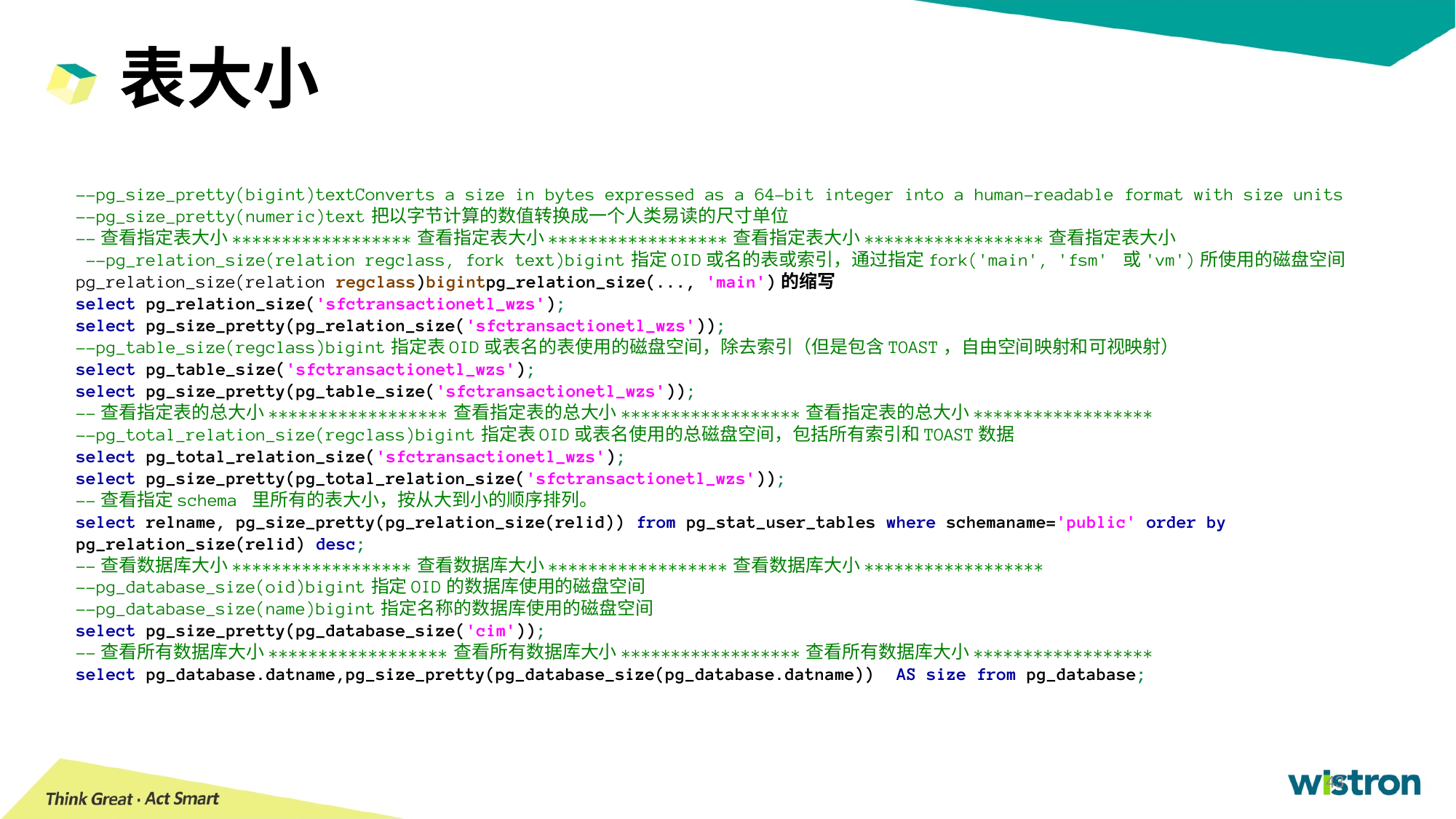

表大小
--pg_size_pretty(bigint)textConverts a size in bytes expressed as a 64-bit integer into a human-readable format with size units
--pg_size_pretty(numeric)text把以字节计算的数值转换成一个人类易读的尺寸单位
--查看指定表大小******************查看指定表大小******************查看指定表大小******************查看指定表大小
 --pg_relation_size(relation regclass, fork text)bigint指定OID或名的表或索引，通过指定fork('main', 'fsm' 或'vm')所使用的磁盘空间
pg_relation_size(relation regclass)bigintpg_relation_size(..., 'main')的缩写
select pg_relation_size('sfctransactionetl_wzs');
select pg_size_pretty(pg_relation_size('sfctransactionetl_wzs'));
--pg_table_size(regclass)bigint指定表OID或表名的表使用的磁盘空间，除去索引（但是包含TOAST，自由空间映射和可视映射）
select pg_table_size('sfctransactionetl_wzs');
select pg_size_pretty(pg_table_size('sfctransactionetl_wzs'));
--查看指定表的总大小******************查看指定表的总大小******************查看指定表的总大小******************
--pg_total_relation_size(regclass)bigint指定表OID或表名使用的总磁盘空间，包括所有索引和TOAST数据
select pg_total_relation_size('sfctransactionetl_wzs');
select pg_size_pretty(pg_total_relation_size('sfctransactionetl_wzs'));
--查看指定schema 里所有的表大小，按从大到小的顺序排列。
select relname, pg_size_pretty(pg_relation_size(relid)) from pg_stat_user_tables where schemaname='public' order by pg_relation_size(relid) desc;
--查看数据库大小******************查看数据库大小******************查看数据库大小******************
--pg_database_size(oid)bigint指定OID的数据库使用的磁盘空间
--pg_database_size(name)bigint指定名称的数据库使用的磁盘空间
select pg_size_pretty(pg_database_size('cim'));
--查看所有数据库大小******************查看所有数据库大小******************查看所有数据库大小******************
select pg_database.datname,pg_size_pretty(pg_database_size(pg_database.datname))  AS size from pg_database;

43